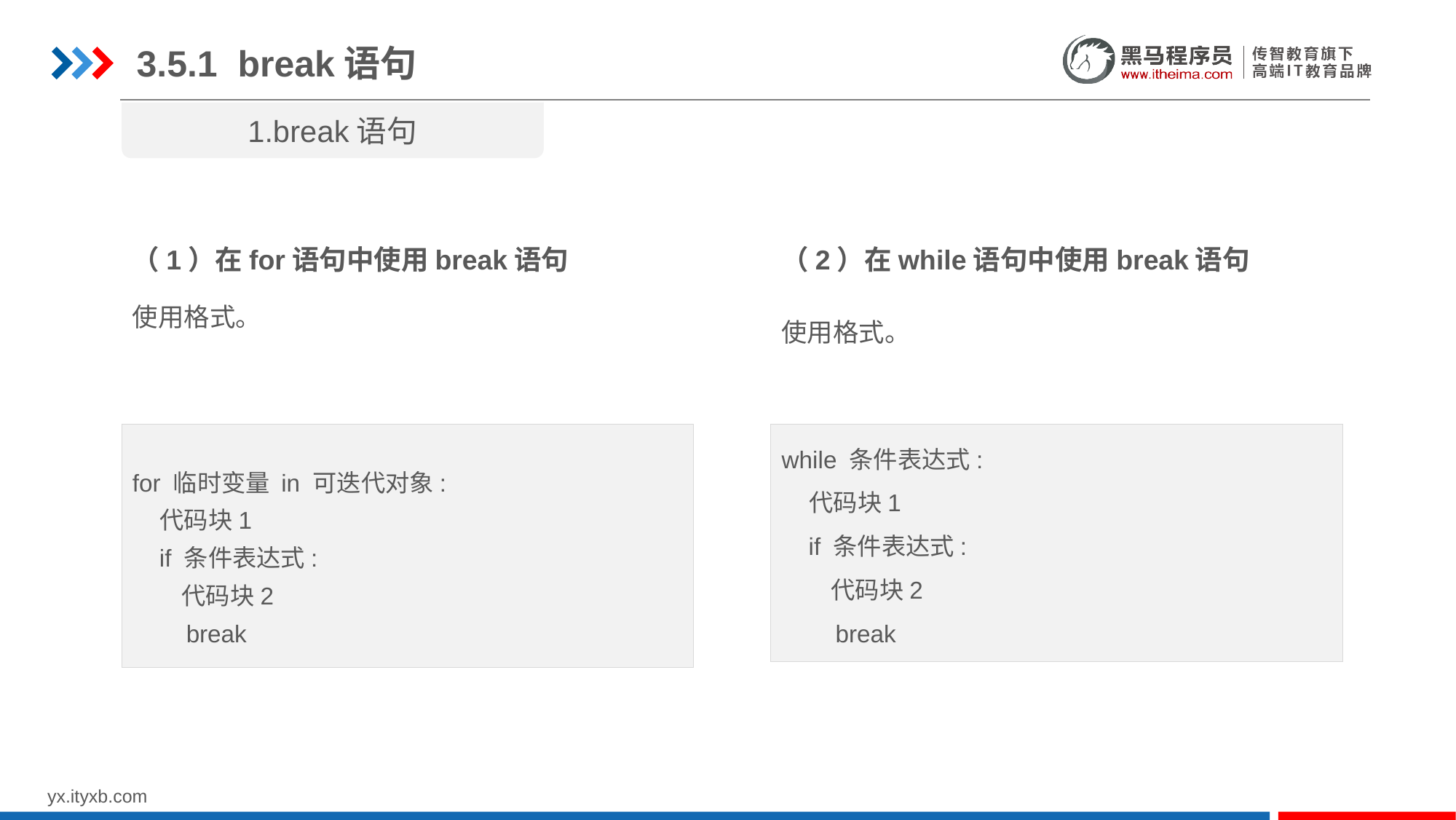

3.5.1  break语句

1.break语句
（1）在for语句中使用break语句
（2）在while语句中使用break语句
使用格式。
使用格式。

for 临时变量 in 可迭代对象:
    代码块1
    if 条件表达式:
        代码块2
        break
while 条件表达式:
    代码块1
    if 条件表达式:
        代码块2
        break